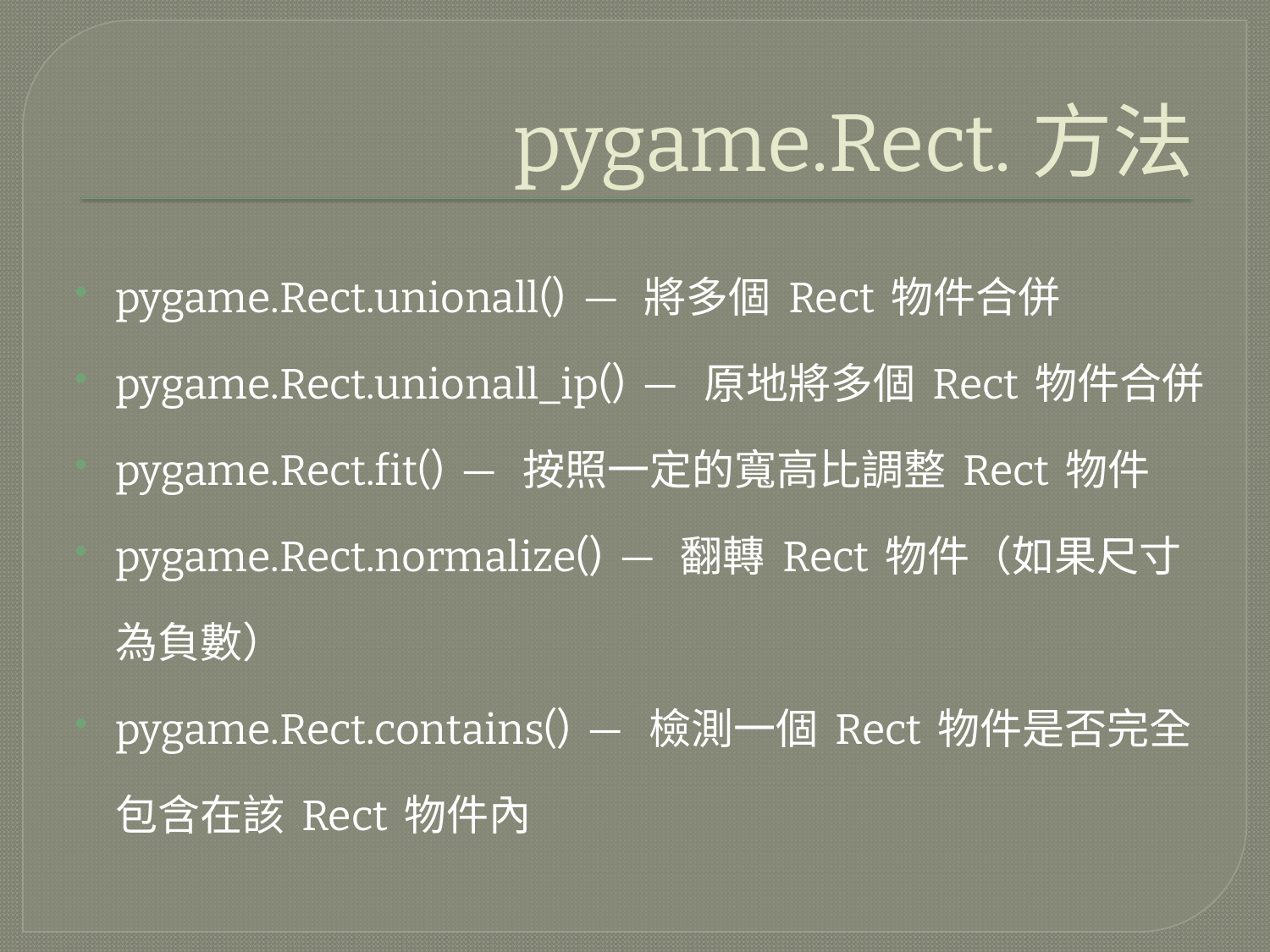

# pygame.Rect.方法
pygame.Rect.unionall()  —  將多個 Rect 物件合併
pygame.Rect.unionall_ip()  —  原地將多個 Rect 物件合併
pygame.Rect.fit()  —  按照一定的寬高比調整 Rect 物件
pygame.Rect.normalize()  —  翻轉 Rect 物件（如果尺寸為負數）
pygame.Rect.contains()  —  檢測一個 Rect 物件是否完全包含在該 Rect 物件內